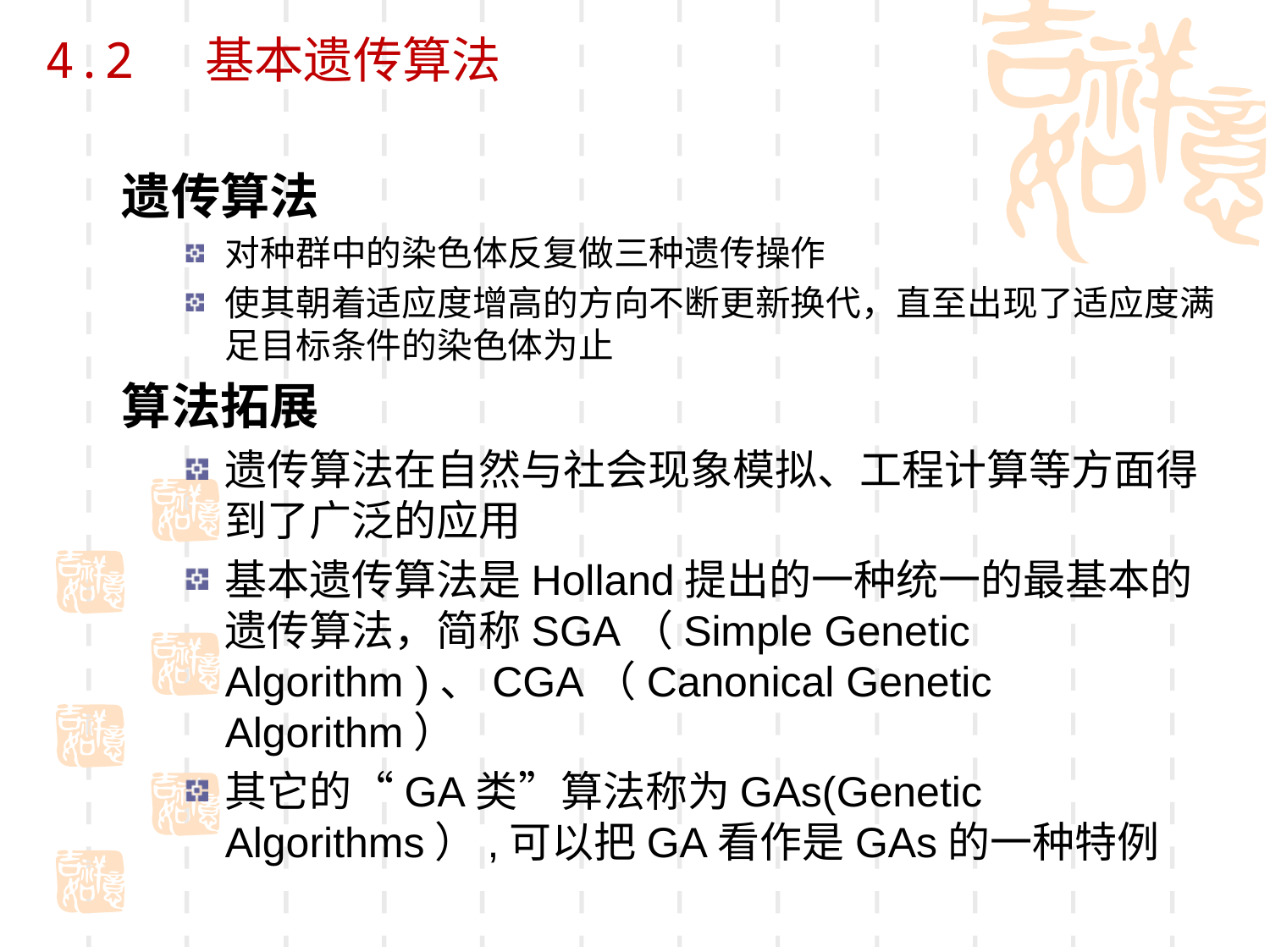

4.2  基本遗传算法

遗传算法
对种群中的染色体反复做三种遗传操作
使其朝着适应度增高的方向不断更新换代，直至出现了适应度满足目标条件的染色体为止
算法拓展
遗传算法在自然与社会现象模拟、工程计算等方面得到了广泛的应用
基本遗传算法是Holland提出的一种统一的最基本的遗传算法，简称SGA（Simple Genetic Algorithm )、CGA（Canonical Genetic Algorithm）
其它的“GA类”算法称为GAs(Genetic Algorithms）,可以把GA看作是GAs的一种特例